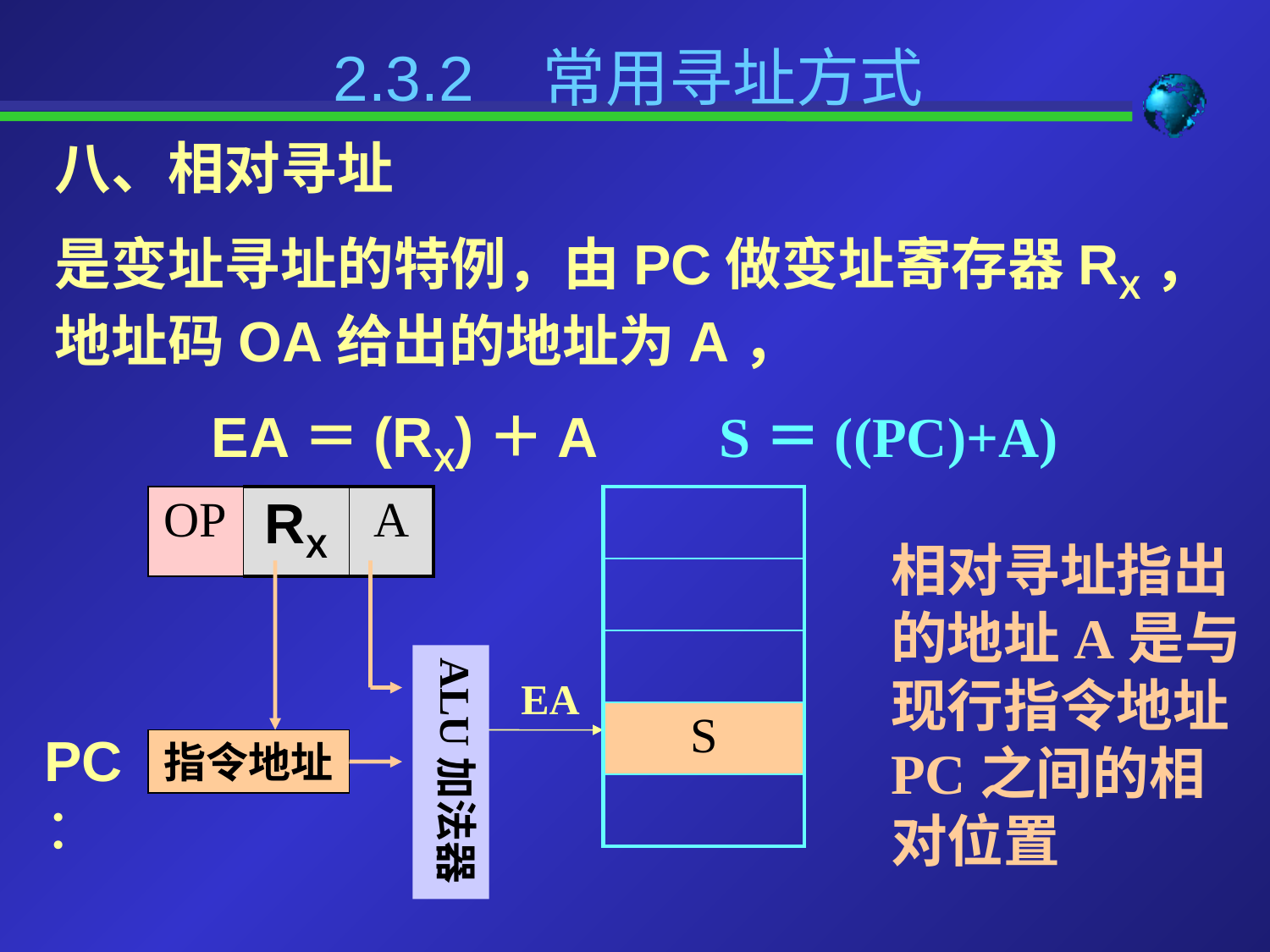

2.3.2   常用寻址方式
八、相对寻址
是变址寻址的特例，由PC做变址寄存器RX，地址码OA给出的地址为A，
EA＝(RX)＋A	S＝((PC)+A)
| OP | RX | A |
| --- | --- | --- |
|  |
| --- |
|  |
|  |
| S |
|  |
相对寻址指出的地址A是与现行指令地址PC之间的相对位置

ALU加法器
EA

PC ：
指令地址

28